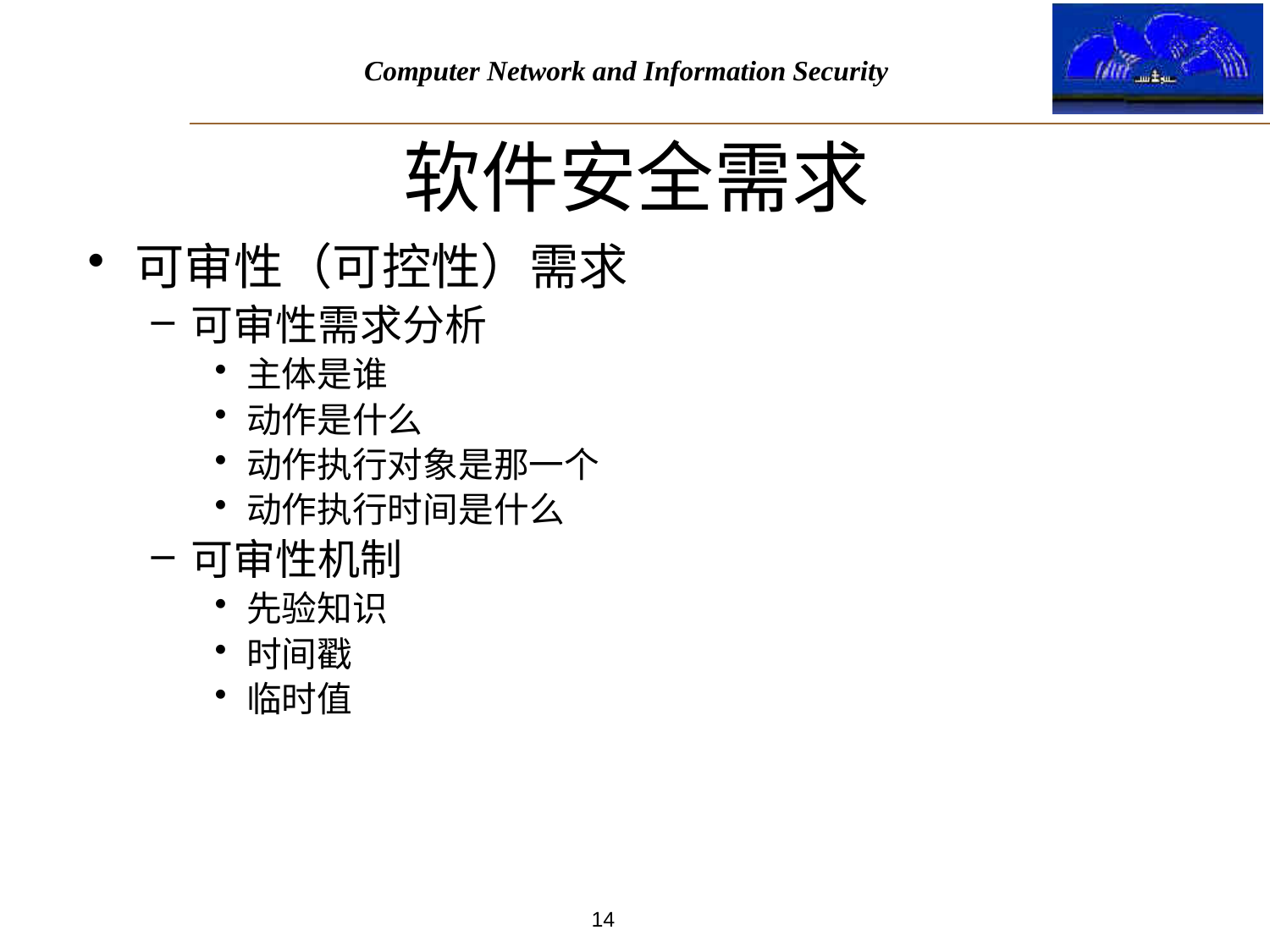

软件安全需求
可审性（可控性）需求
可审性需求分析
主体是谁
动作是什么
动作执行对象是那一个
动作执行时间是什么
可审性机制
先验知识
时间戳
临时值

14